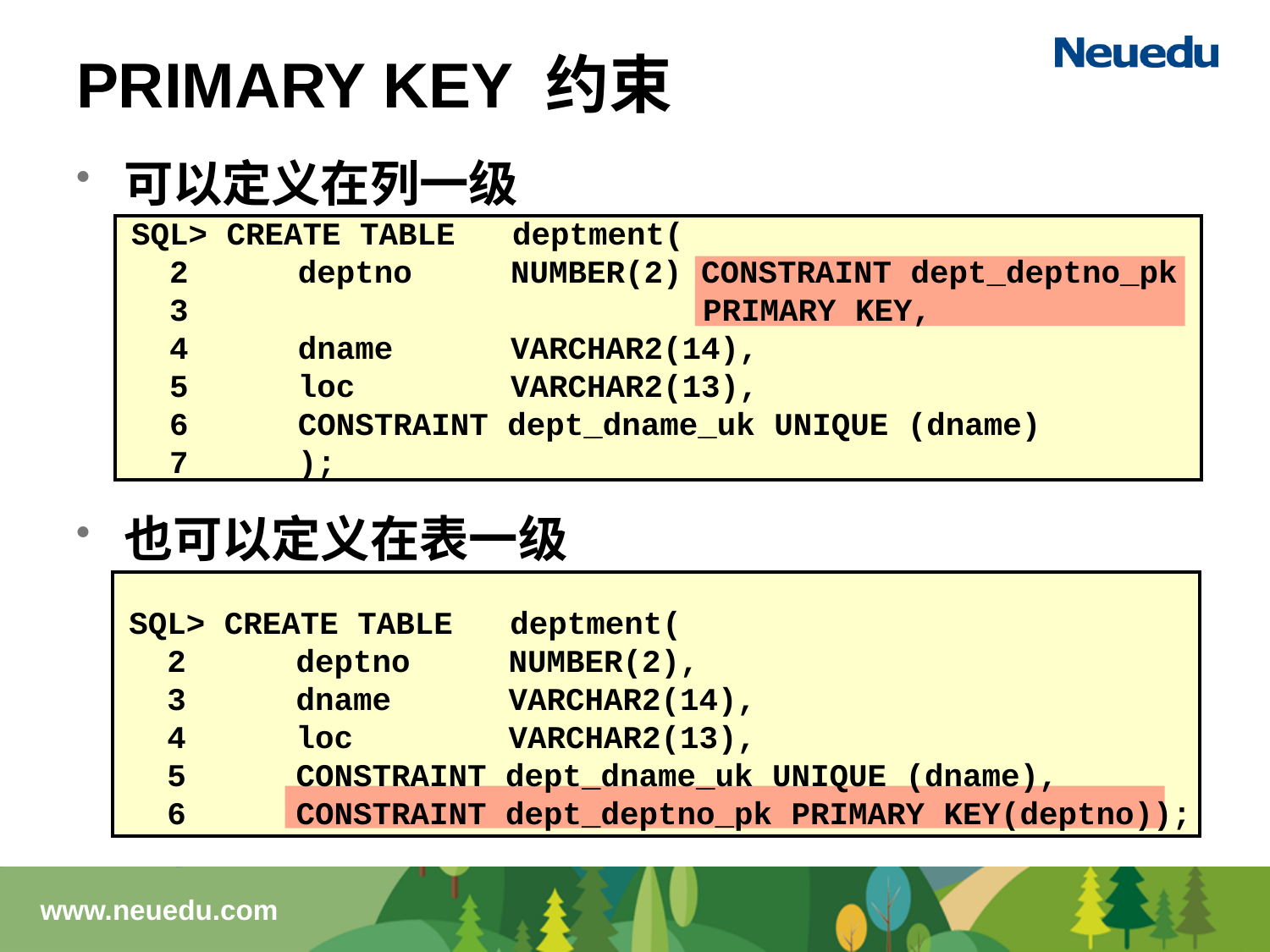

# PRIMARY KEY 约束
可以定义在列一级

也可以定义在表一级

SQL> CREATE TABLE   deptment(
  2  	deptno 	  NUMBER(2) CONSTRAINT dept_deptno_pk
  3                           PRIMARY KEY,
  4	dname	  VARCHAR2(14),
  5	loc	  VARCHAR2(13),
  6	CONSTRAINT dept_dname_uk UNIQUE (dname)
  7	);

SQL> CREATE TABLE   deptment(
  2  	deptno 	  NUMBER(2),
  3	dname	  VARCHAR2(14),
  4	loc	  VARCHAR2(13),
  5	CONSTRAINT dept_dname_uk UNIQUE (dname),
  6	CONSTRAINT dept_deptno_pk PRIMARY KEY(deptno));